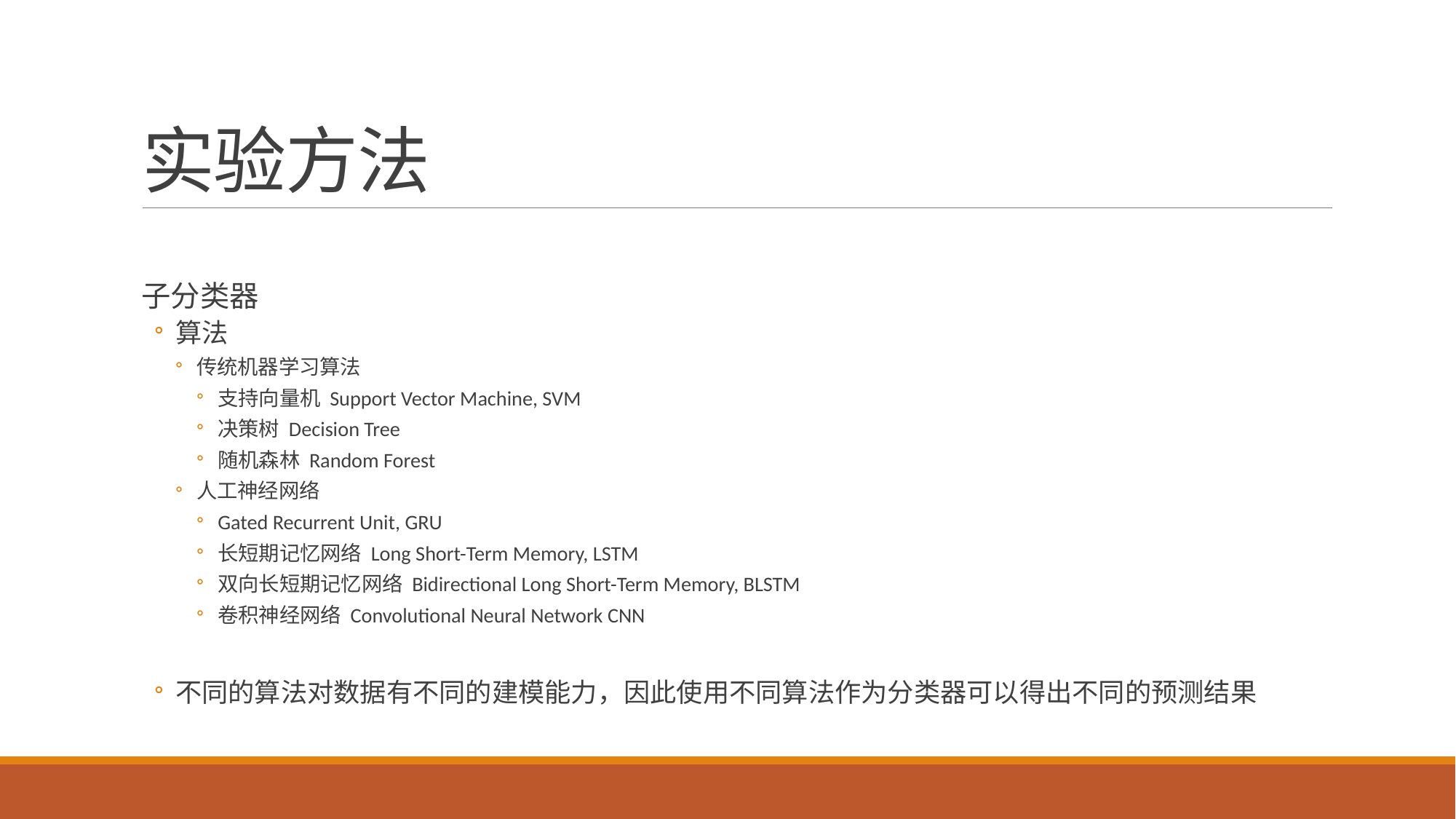

# 实验方法

子分类器
算法
传统机器学习算法
支持向量机 Support Vector Machine, SVM
决策树 Decision Tree
随机森林 Random Forest
人工神经网络
Gated Recurrent Unit, GRU
长短期记忆网络 Long Short-Term Memory, LSTM
双向长短期记忆网络 Bidirectional Long Short-Term Memory, BLSTM
卷积神经网络 Convolutional Neural Network CNN

不同的算法对数据有不同的建模能力，因此使用不同算法作为分类器可以得出不同的预测结果